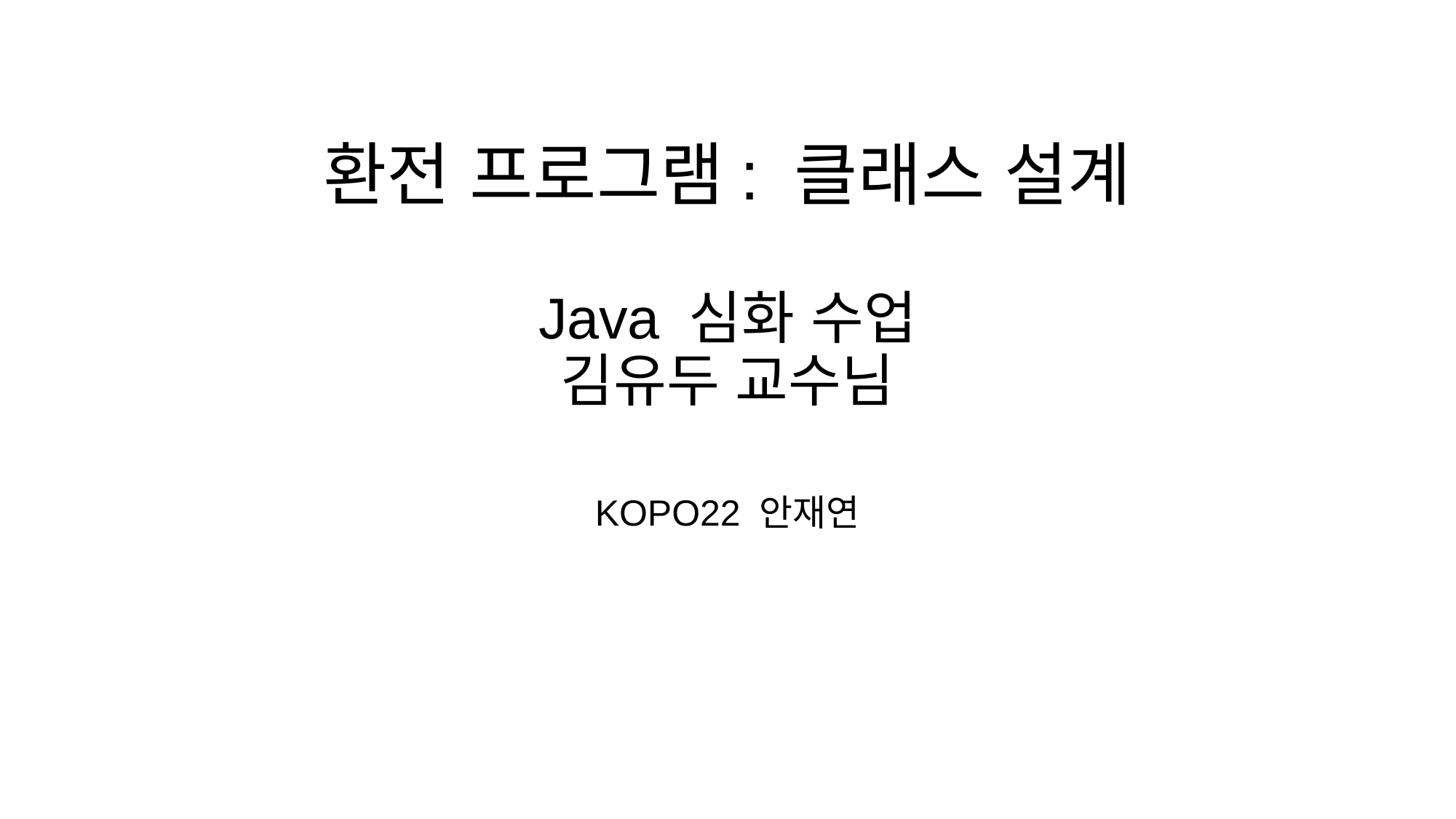

# 환전 프로그램: 클래스 설계 Java 심화 수업 김유두 교수님

KOPO22 안재연